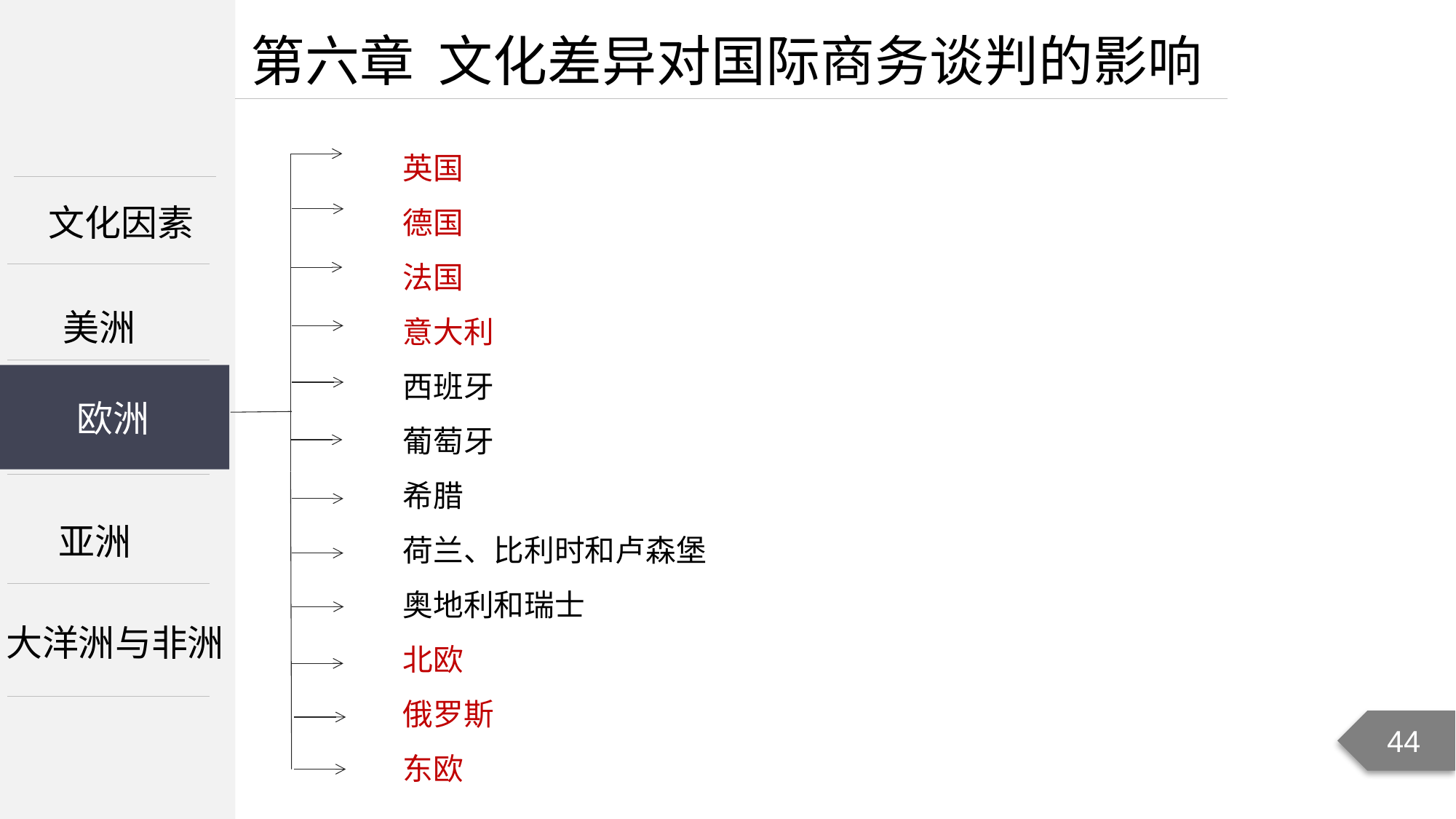

第六章  文化差异对国际商务谈判的影响
英国
德国
法国
意大利
西班牙
葡萄牙
希腊
荷兰、比利时和卢森堡
奥地利和瑞士
北欧
俄罗斯
东欧

文化因素
美洲
欧洲
欧洲
亚洲
大洋洲与非洲
44